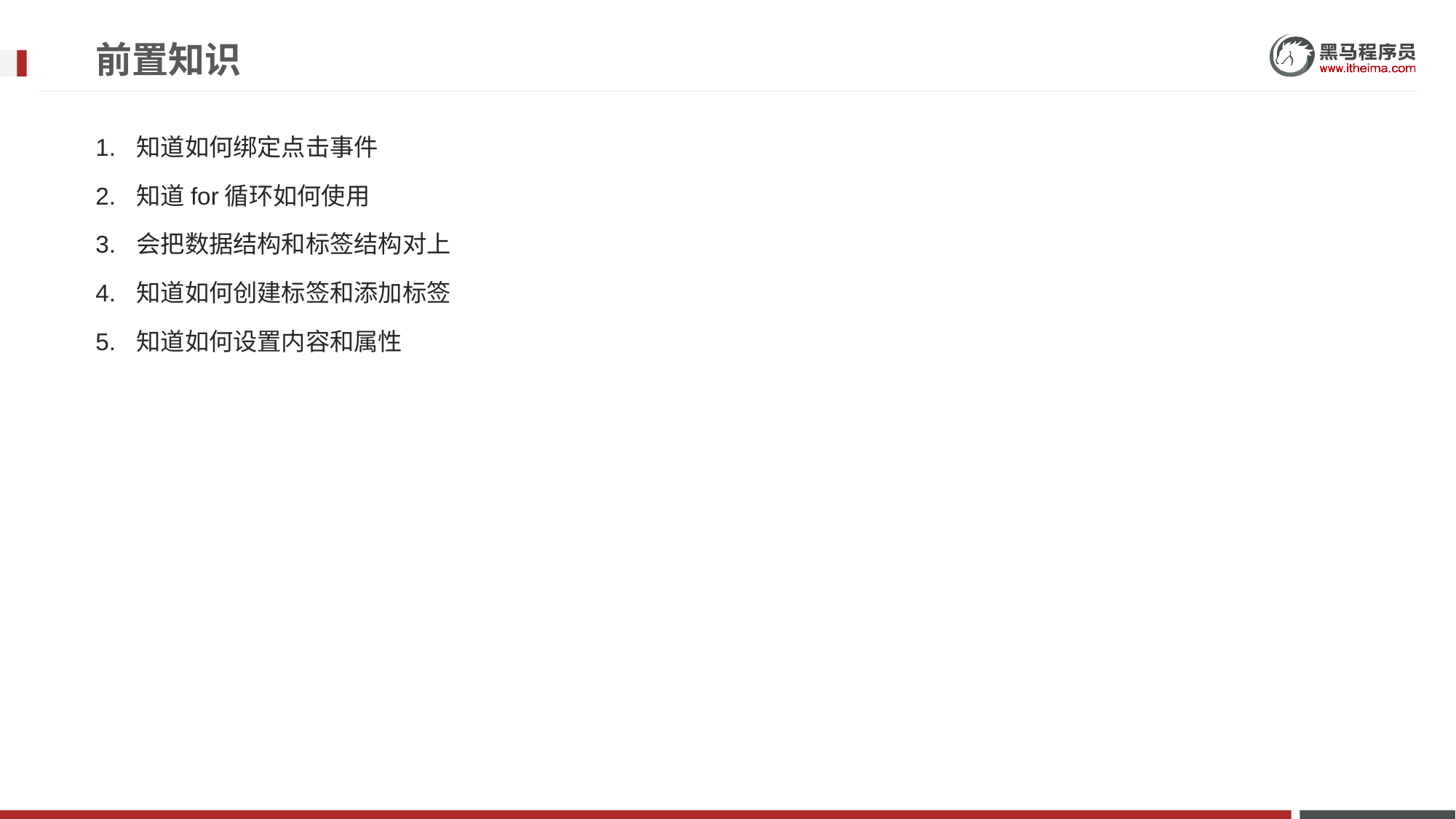

# 前置知识
知道如何绑定点击事件
知道for循环如何使用
会把数据结构和标签结构对上
知道如何创建标签和添加标签
知道如何设置内容和属性